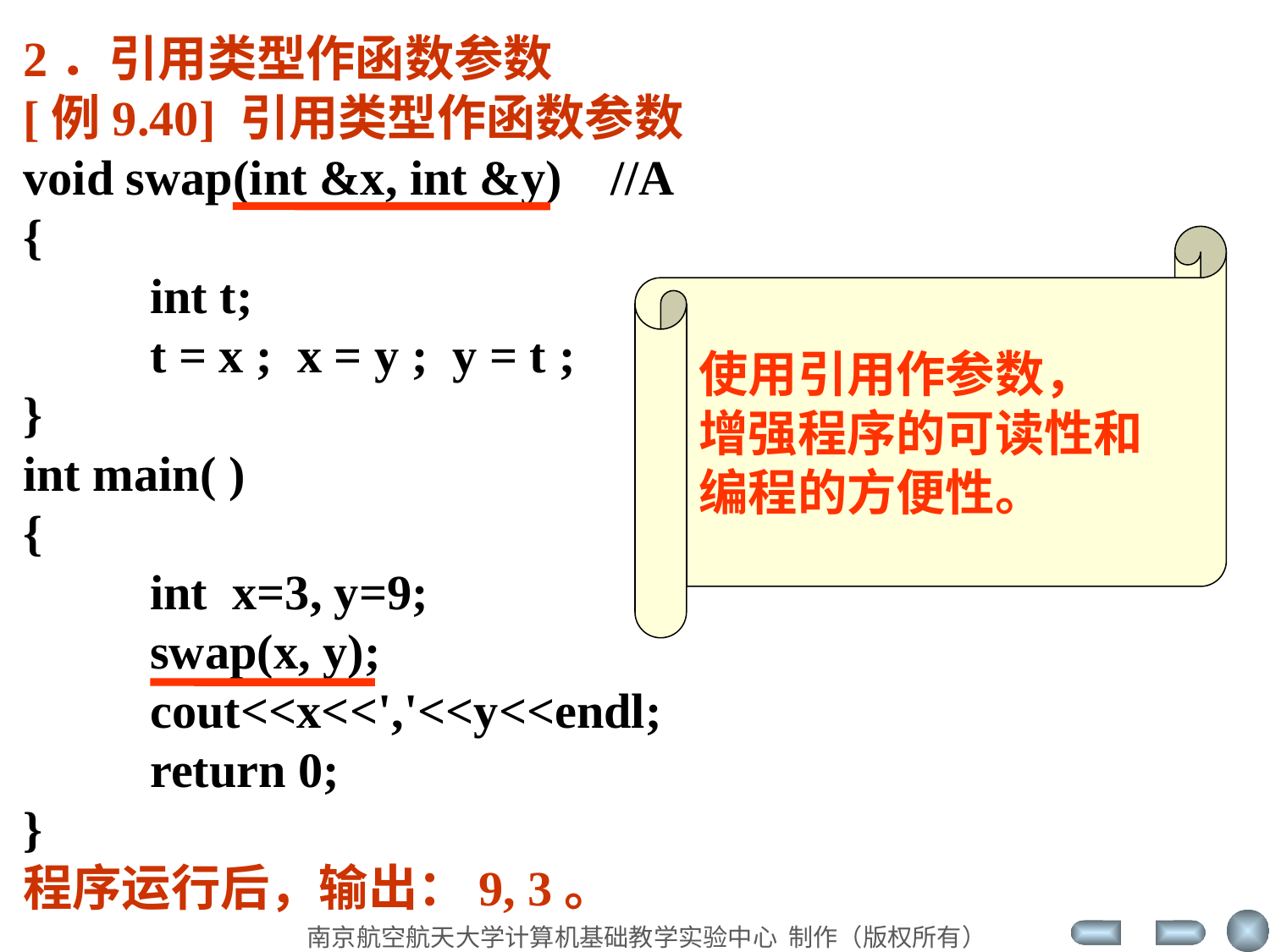

2．引用类型作函数参数
[例9.40] 引用类型作函数参数
void swap(int &x, int &y)    //A
{
	int t;
	t = x ;  x = y ;  y = t ;
}
int main( )
{
	int  x=3, y=9;
	swap(x, y);
	cout<<x<<','<<y<<endl;
	return 0;
}
程序运行后，输出：9, 3。

使用引用作参数，
增强程序的可读性和编程的方便性。